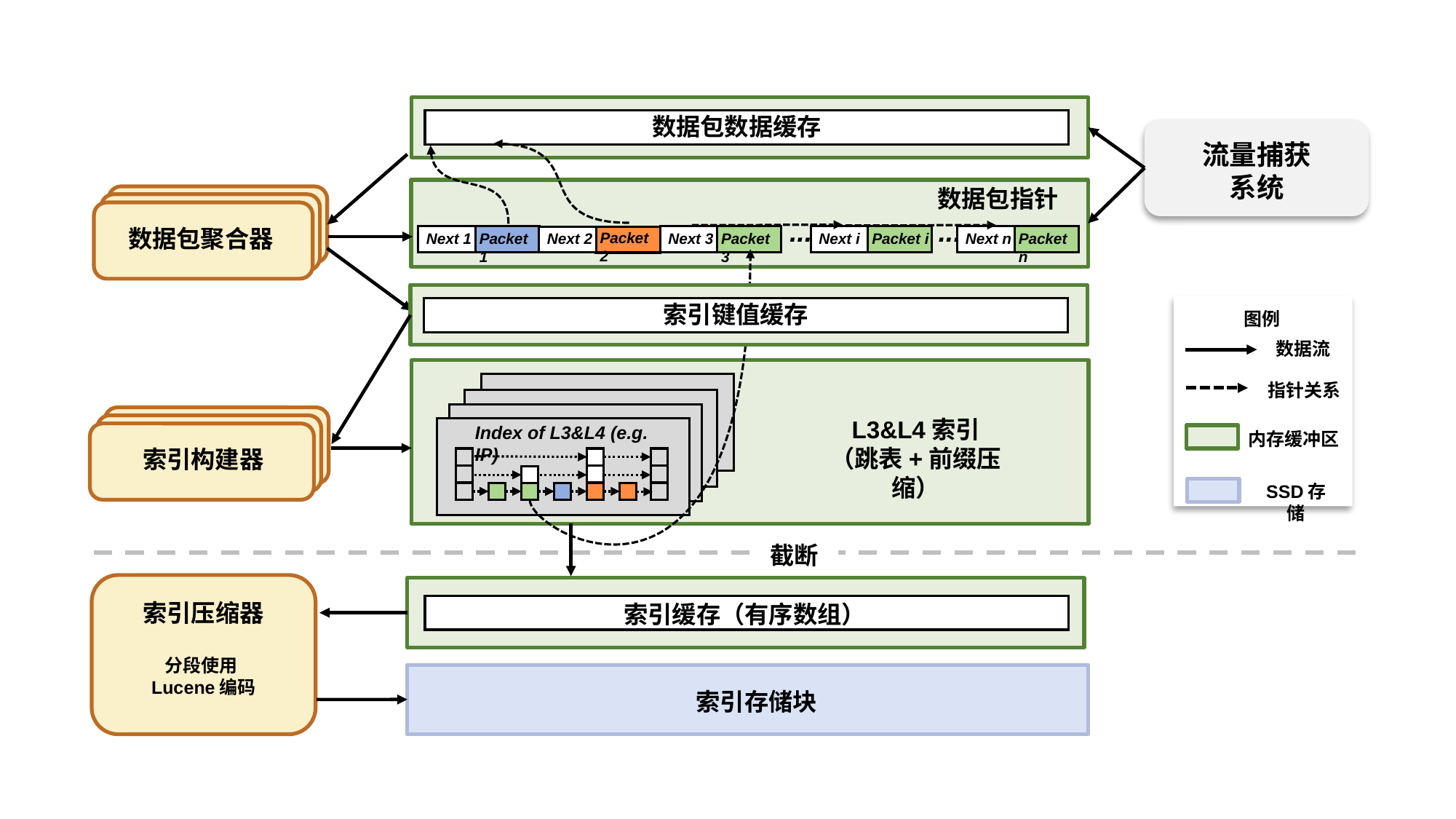

数据包数据缓存

流量捕获系统
数据包指针

数据包聚合器
...
...
Packet 2

Next 2

Packet n

Next n

Packet i

Next i

Packet 3

Next 3

Next 1

Packet 1

索引键值缓存

数据流
指针关系
内存缓冲区

图例

L3&L4索引
（跳表+前缀压缩）

Index of L3&L4 (e.g. IP)

索引构建器
SSD存储

截断

索引压缩器
索引缓存（有序数组）

分段使用Lucene编码

索引存储块